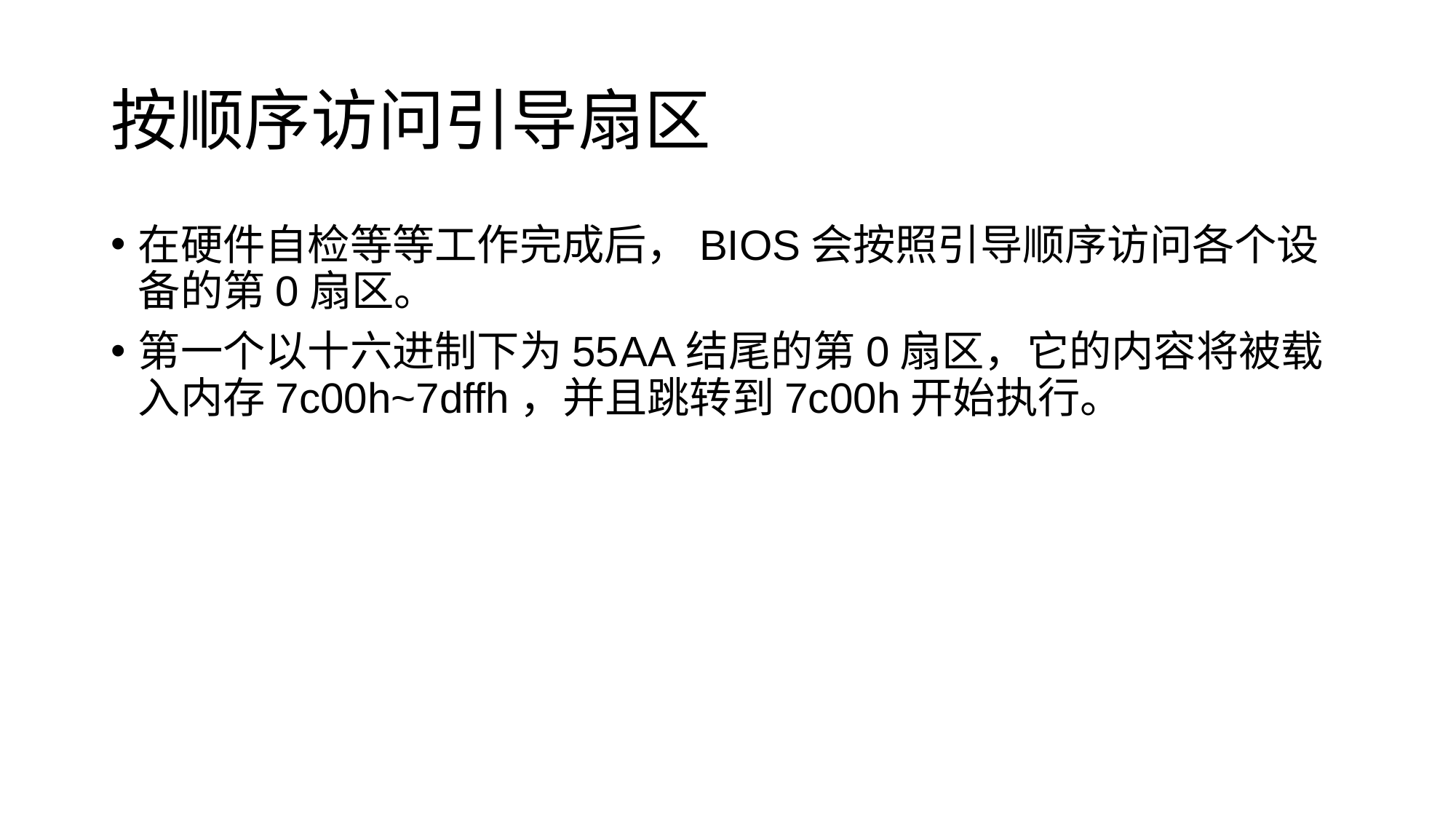

# 按顺序访问引导扇区
在硬件自检等等工作完成后，BIOS会按照引导顺序访问各个设备的第0扇区。
第一个以十六进制下为55AA结尾的第0扇区，它的内容将被载入内存7c00h~7dffh，并且跳转到7c00h开始执行。